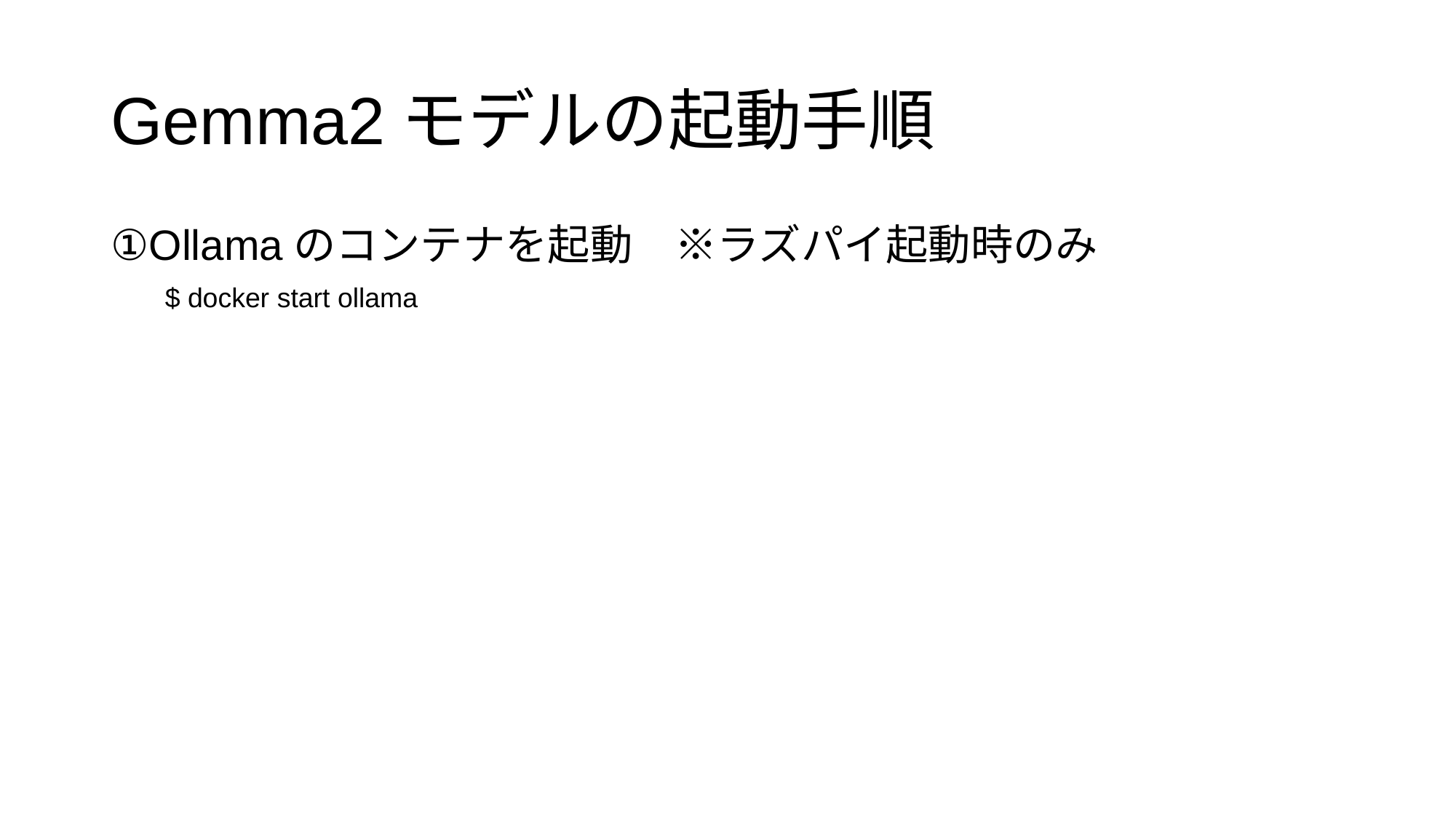

# Gemma2モデルの起動手順
①Ollamaのコンテナを起動　※ラズパイ起動時のみ
　　$ docker start ollama